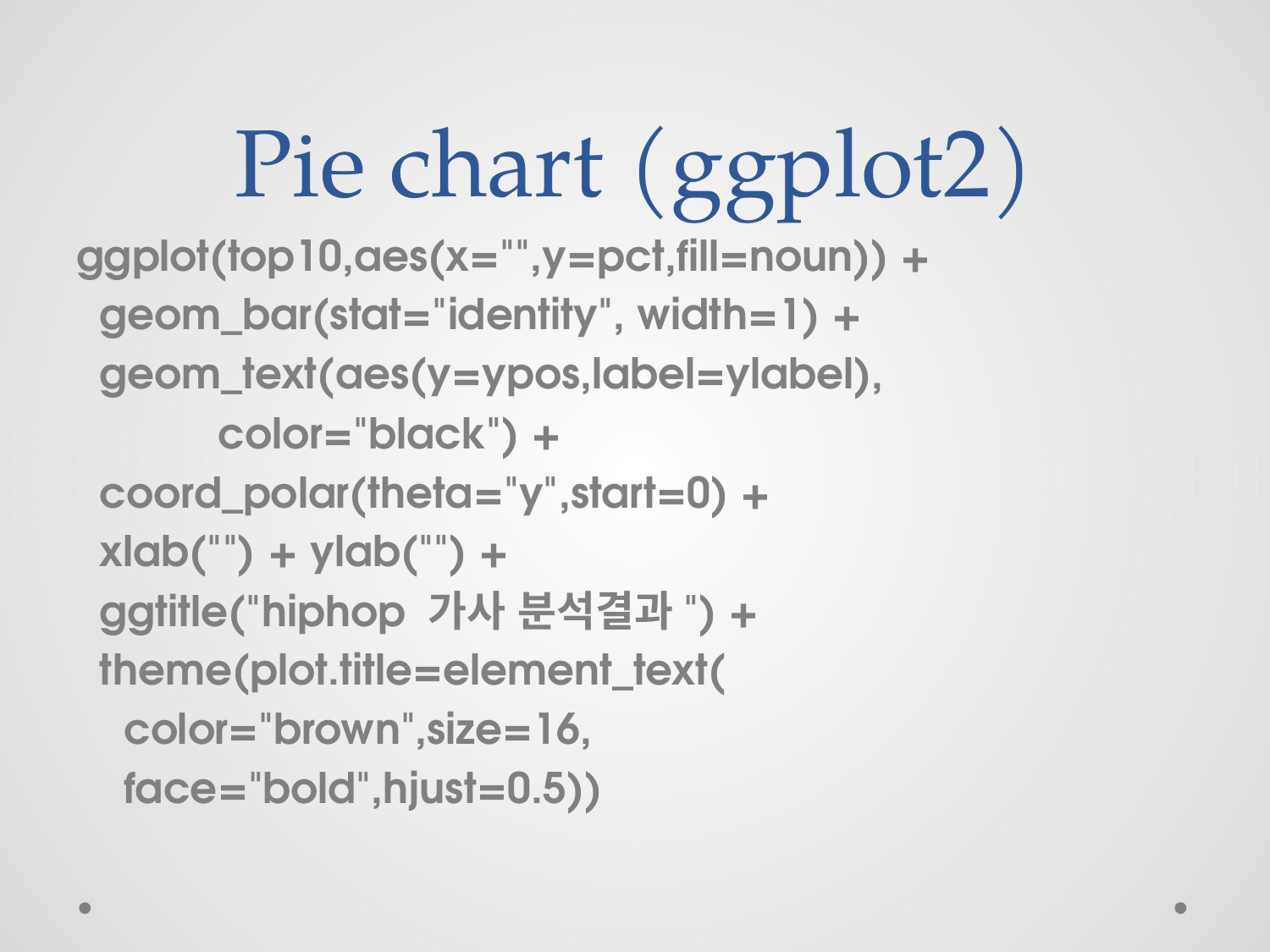

# Pie chart (ggplot2)
ggplot(top10,aes(x="",y=pct,fill=noun)) +
  geom_bar(stat="identity", width=1) +
  geom_text(aes(y=ypos,label=ylabel),
            color="black") +
  coord_polar(theta="y",start=0) +
  xlab("") + ylab("") +
  ggtitle("hiphop 가사 분석결과") +
  theme(plot.title=element_text(
    color="brown",size=16,
    face="bold",hjust=0.5))